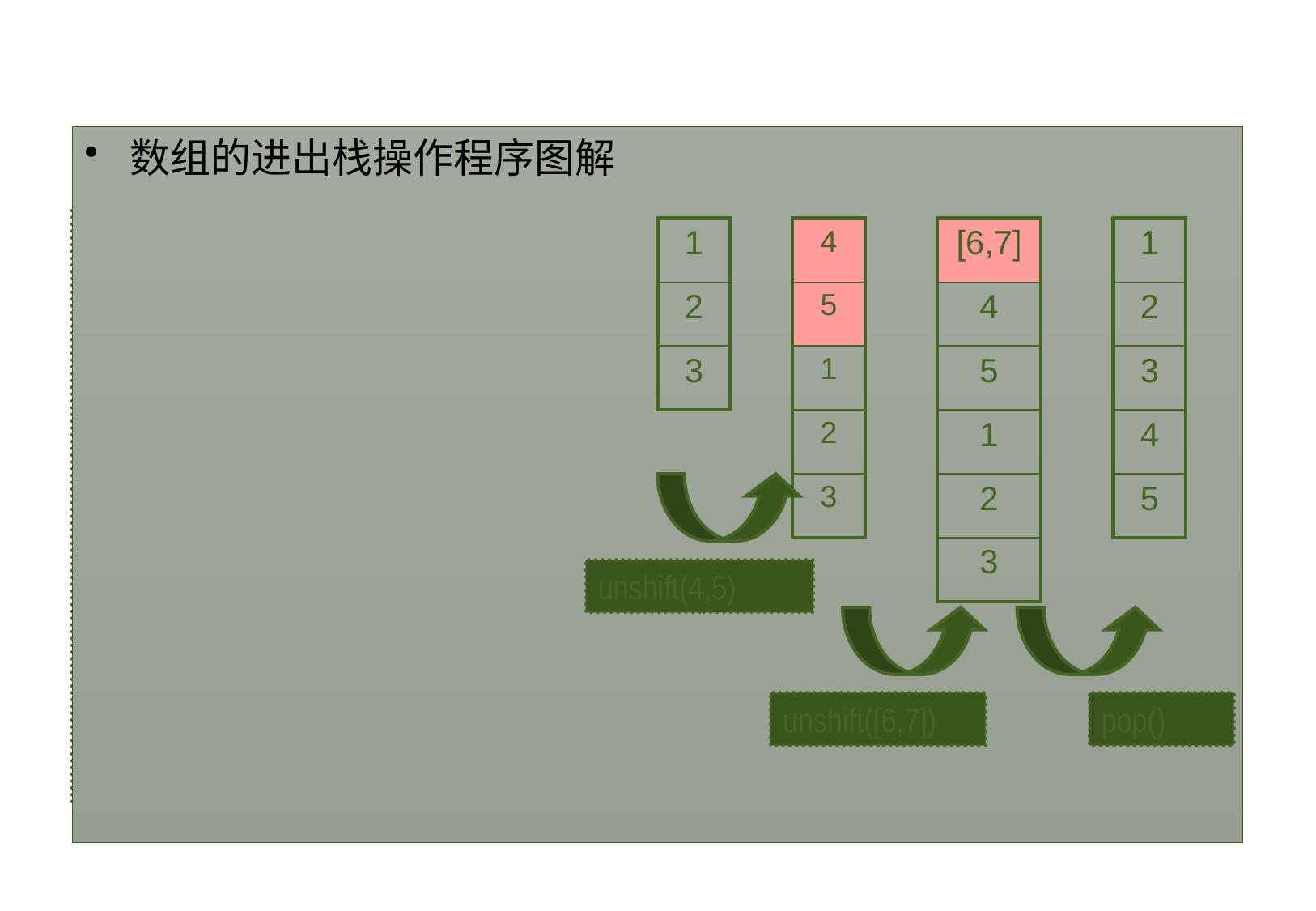

#
数组的进出栈操作程序图解
var arr1=[1,2,3];
arr1.unshift(4,5);
alert(arr1);
//结果为"4,5,1,2,3"
arr1. unshift([6,7]);
alert(arr1)
//结果为"6,7,4,5,1,2,3"
arr1.shift();
alert(arr1);
//结果为"4,5,1,2,3"
| 1 |
| --- |
| 2 |
| 3 |
| 4 |
| --- |
| 5 |
| 1 |
| 2 |
| 3 |
| [6,7] |
| --- |
| 4 |
| 5 |
| 1 |
| 2 |
| 3 |
| 1 |
| --- |
| 2 |
| 3 |
| 4 |
| 5 |

unshift(4,5)

unshift([6,7])
pop()